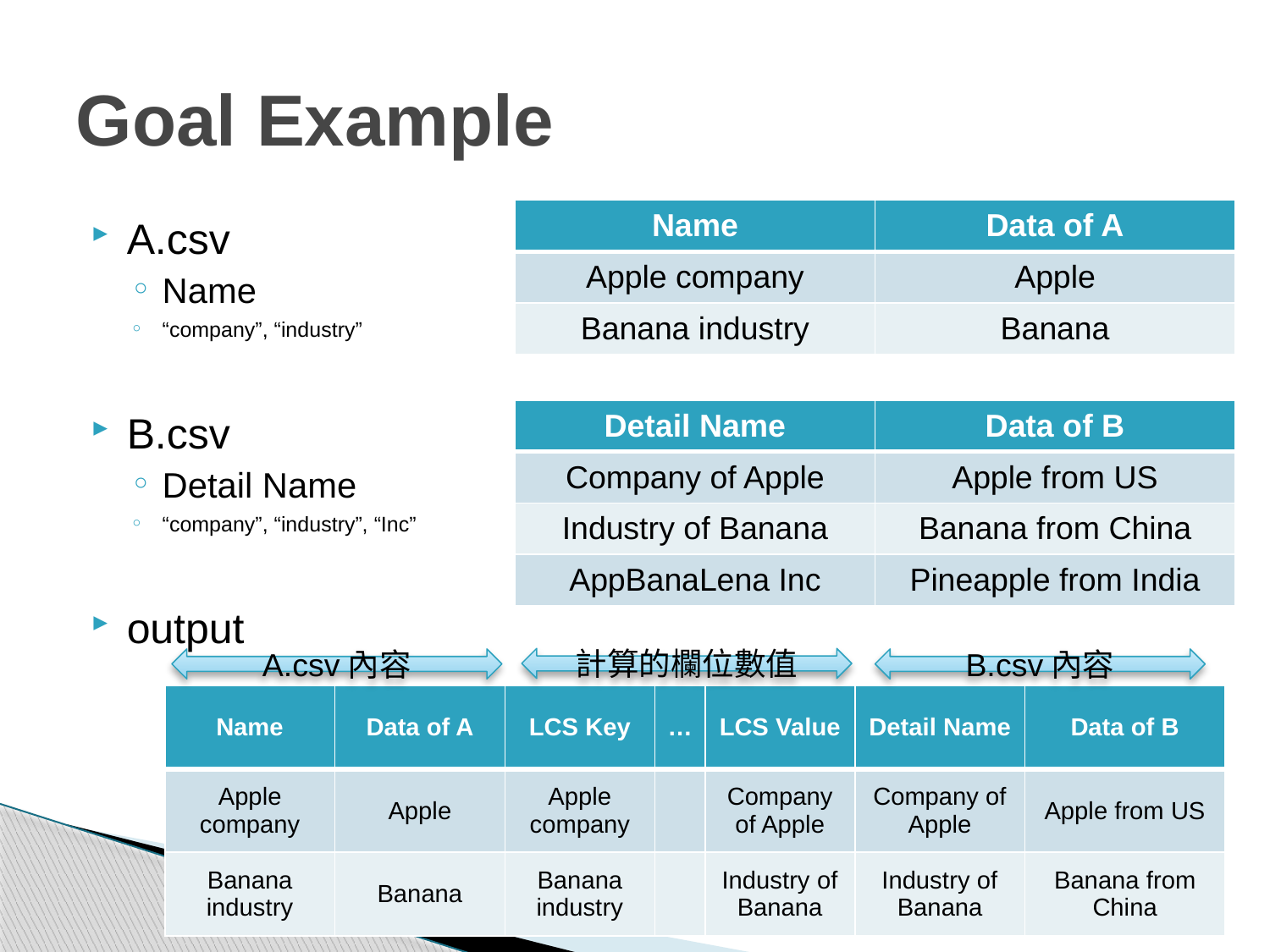

# Goal Example
| Name | Data of A |
| --- | --- |
| Apple company | Apple |
| Banana industry | Banana |
A.csv
Name
“company”, “industry”

B.csv
Detail Name
“company”, “industry”, “Inc”

output
| Detail Name | Data of B |
| --- | --- |
| Company of Apple | Apple from US |
| Industry of Banana | Banana from China |
| AppBanaLena Inc | Pineapple from India |
計算的欄位數值
A.csv內容
B.csv內容
| Name | Data of A | LCS Key | … | LCS Value | Detail Name | Data of B |
| --- | --- | --- | --- | --- | --- | --- |
| Apple company | Apple | Apple company |  | Company of Apple | Company of Apple | Apple from US |
| Banana industry | Banana | Banana industry |  | Industry of Banana | Industry of Banana | Banana from China |